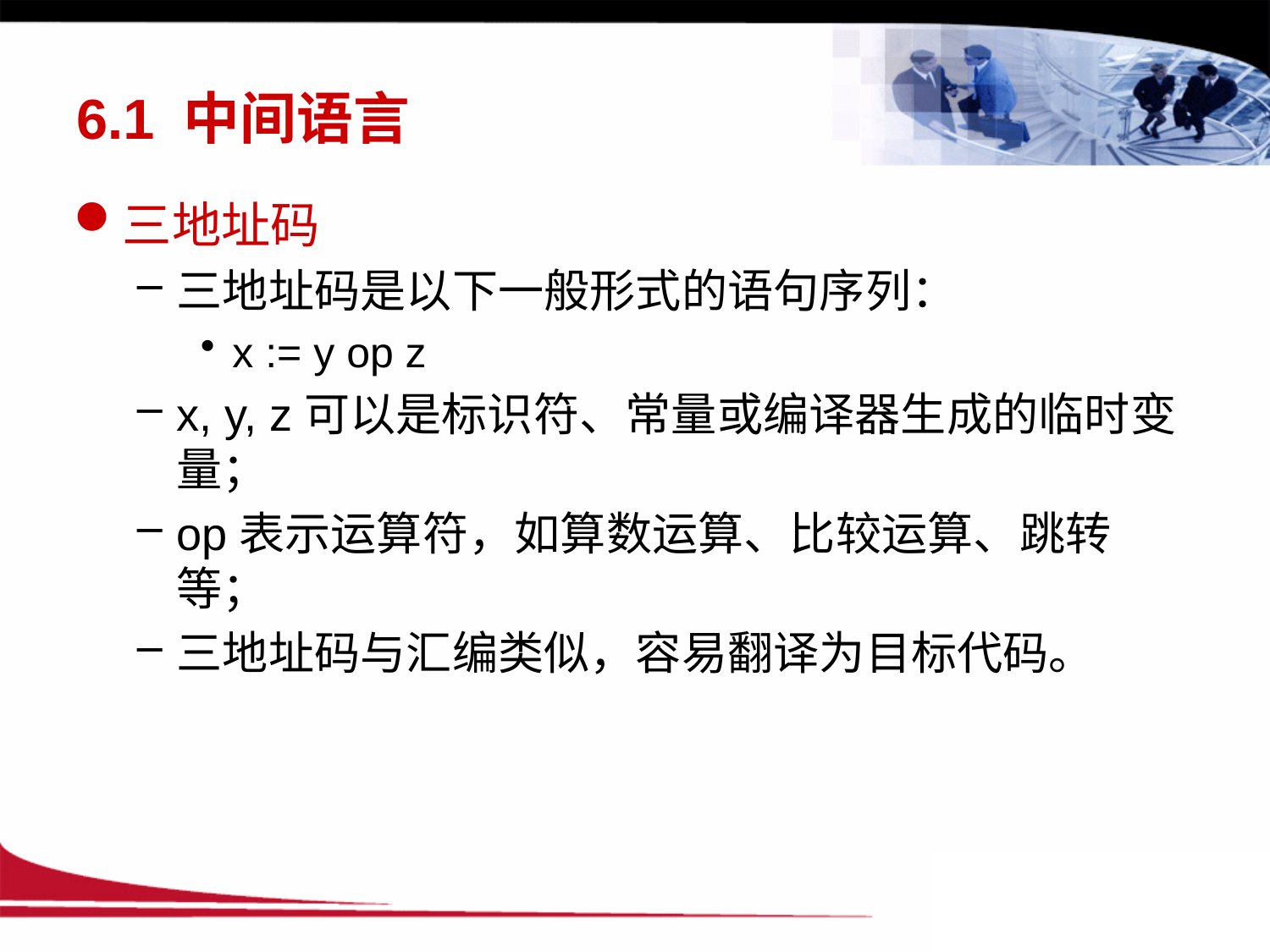

# 6.1 中间语言
三地址码
三地址码是以下一般形式的语句序列：
x := y op z
x, y, z可以是标识符、常量或编译器生成的临时变量；
op表示运算符，如算数运算、比较运算、跳转等；
三地址码与汇编类似，容易翻译为目标代码。